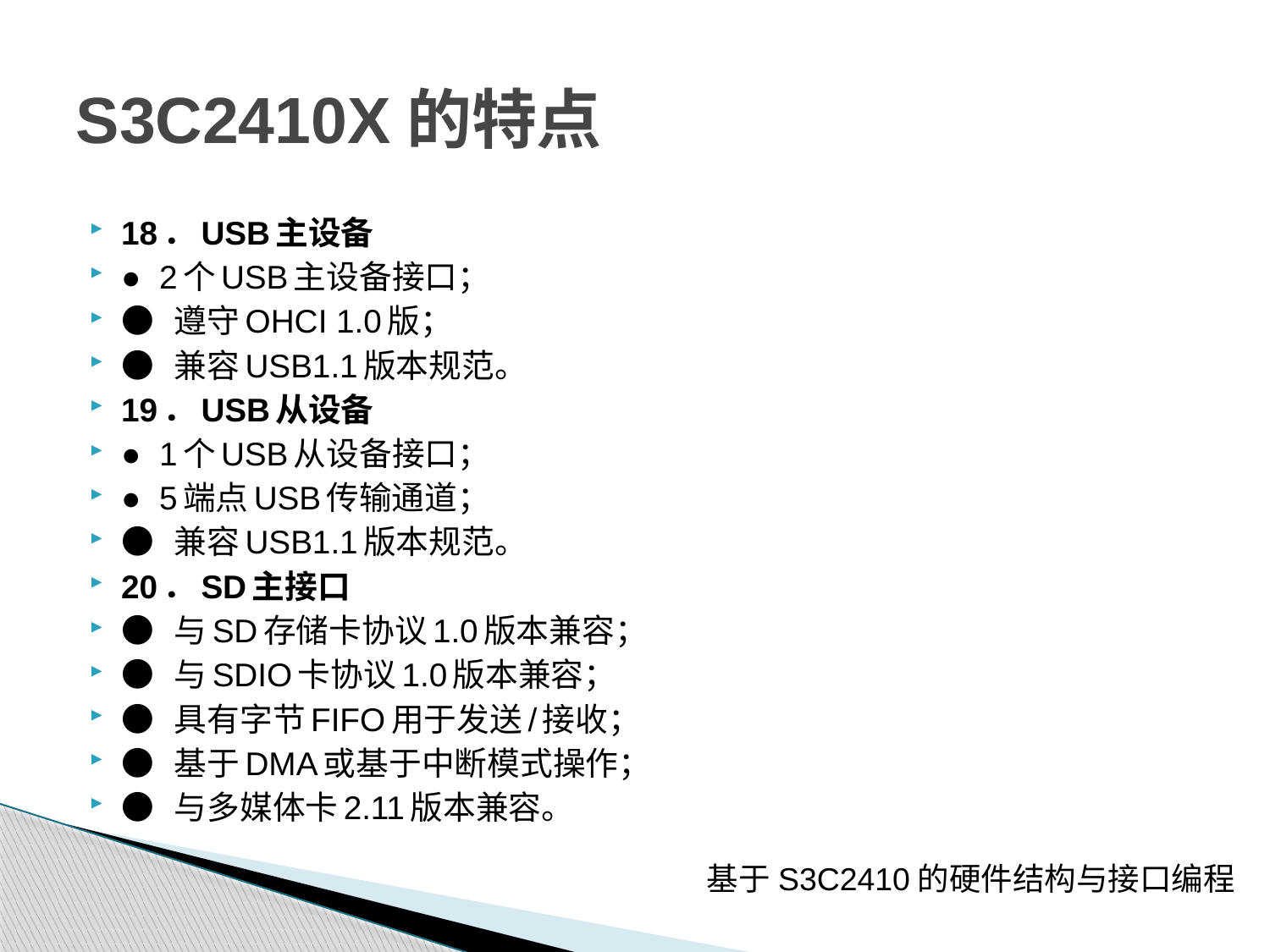

# S3C2410X的特点
18．USB主设备
●  2个USB主设备接口；
●  遵守OHCI 1.0版；
●  兼容USB1.1版本规范。
19．USB从设备
●  1个USB从设备接口；
●  5端点USB传输通道；
●  兼容USB1.1版本规范。
20．SD主接口
●  与SD存储卡协议1.0版本兼容；
●  与SDIO卡协议1.0版本兼容；
●  具有字节FIFO用于发送/接收；
●  基于DMA或基于中断模式操作；
●  与多媒体卡2.11版本兼容。

基于S3C2410的硬件结构与接口编程